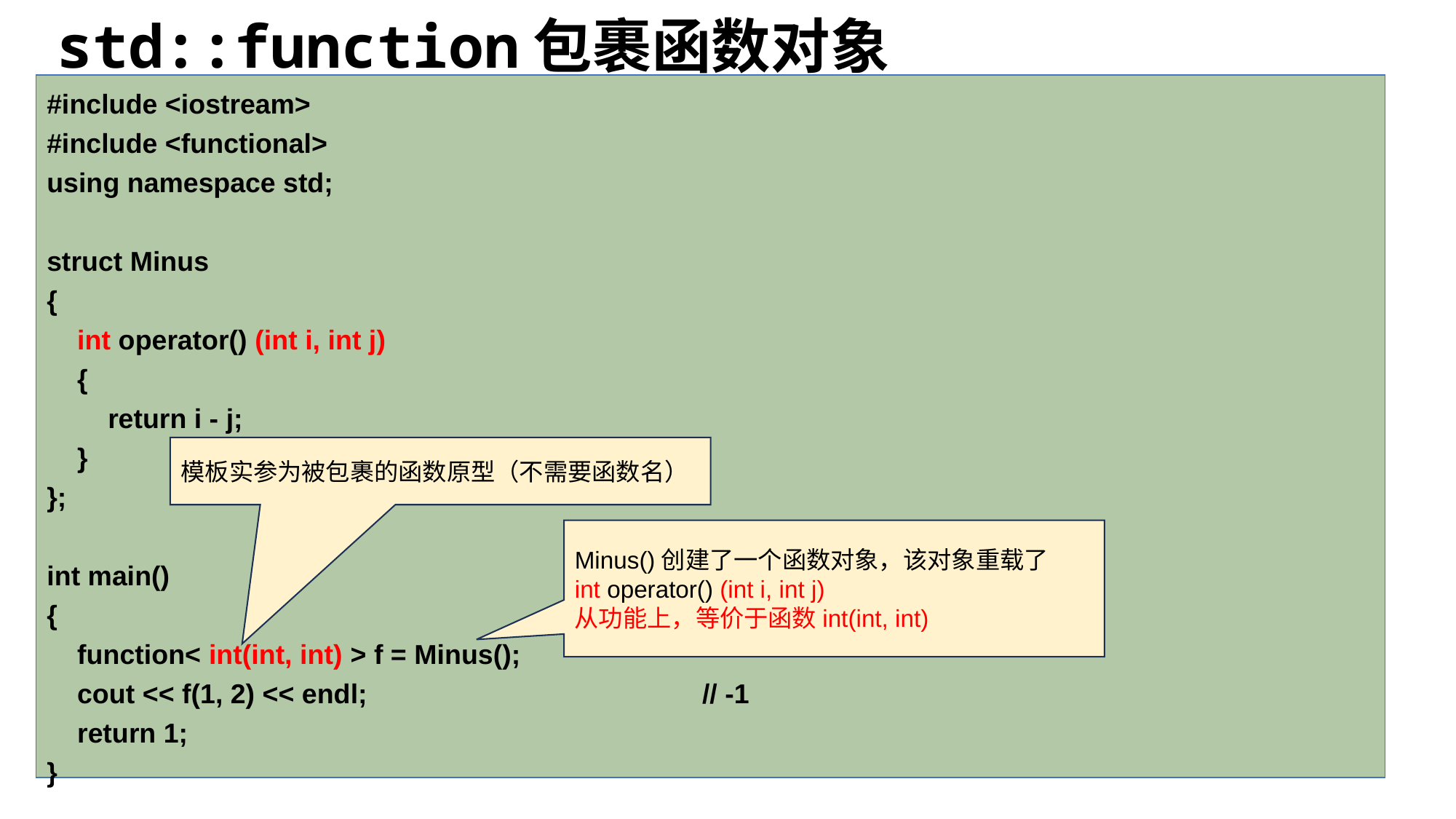

# std::function包裹函数对象
#include <iostream>
#include <functional>
using namespace std;

struct Minus
{
    int operator() (int i, int j)
    {
        return i - j;
    }
};

int main()
{
    function< int(int, int) > f = Minus();
    cout << f(1, 2) << endl;                                            // -1
    return 1;
}
模板实参为被包裹的函数原型（不需要函数名）
Minus()创建了一个函数对象，该对象重载了
int operator() (int i, int j)
从功能上，等价于函数int(int, int)